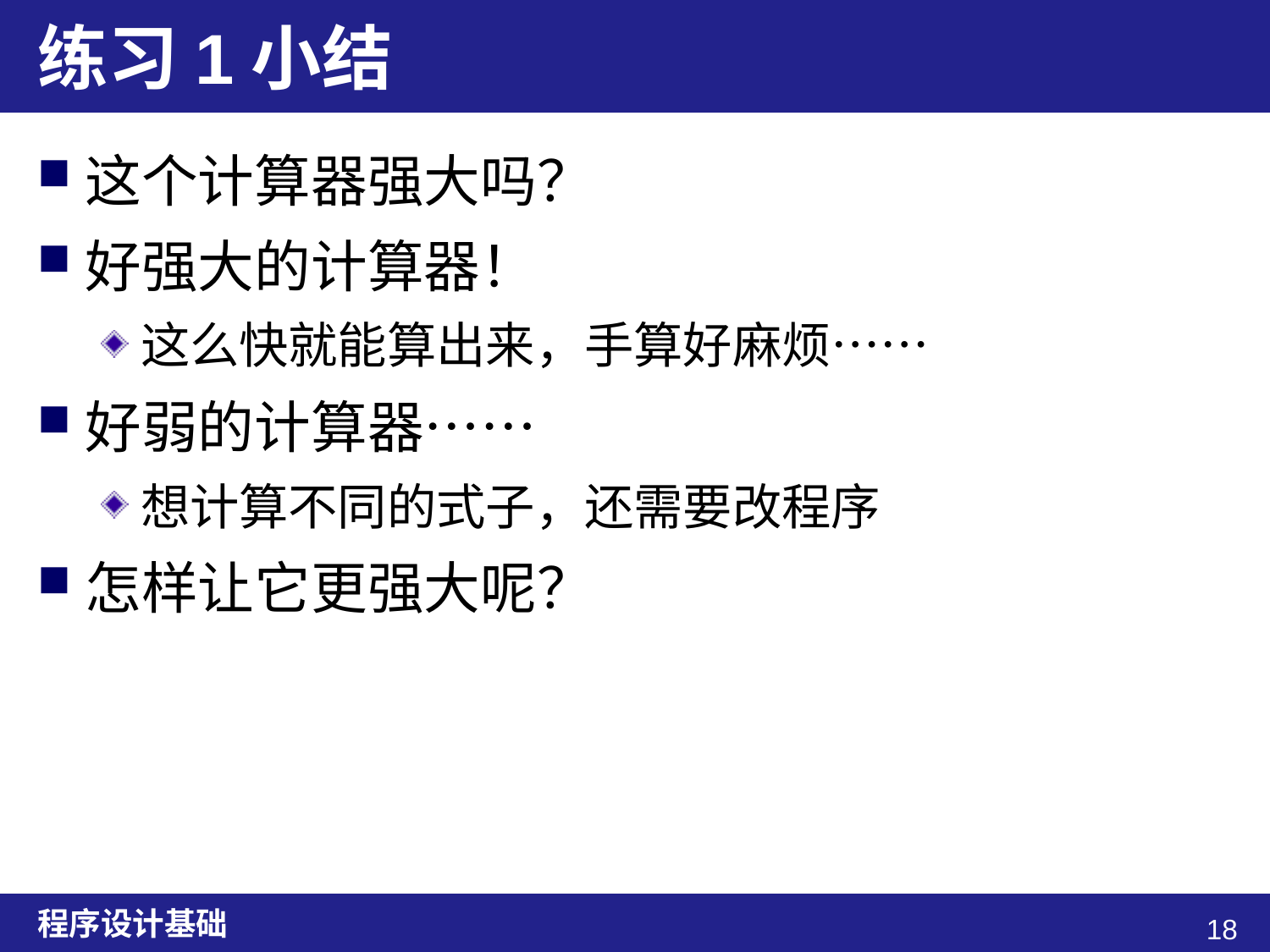

# 练习1小结
这个计算器强大吗？
好强大的计算器！
这么快就能算出来，手算好麻烦……
好弱的计算器……
想计算不同的式子，还需要改程序
怎样让它更强大呢？